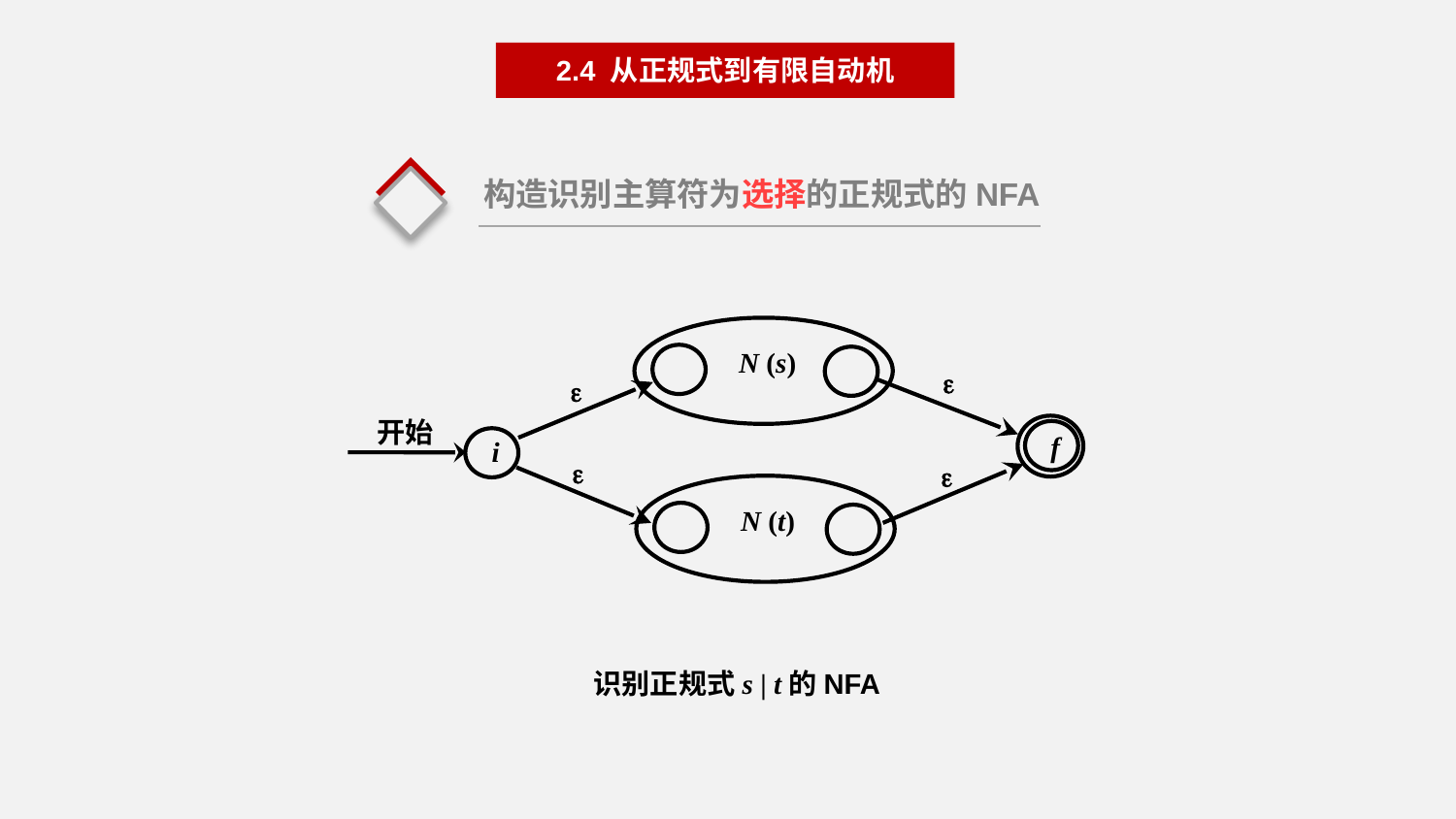

2.4 从正规式到有限自动机

构造识别主算符为选择的正规式的NFA

N (s)

ε
ε

开始

f
i
ε

ε

N (t)

识别正规式s | t的NFA